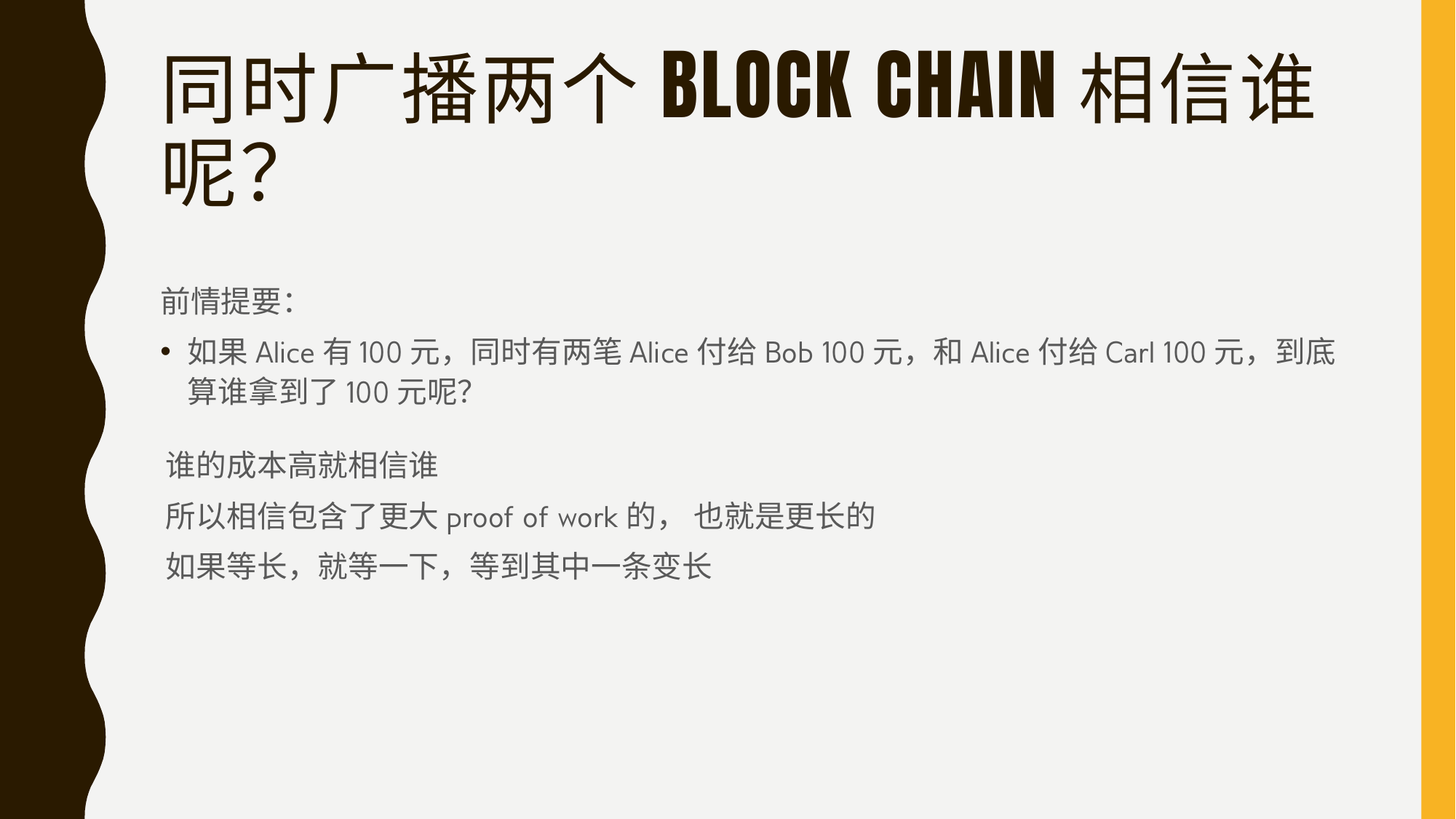

# 同时广播两个block chain相信谁呢？
前情提要：
如果Alice有100元，同时有两笔Alice付给Bob 100元，和Alice付给Carl 100元，到底算谁拿到了100元呢？

谁的成本高就相信谁
所以相信包含了更大proof of work的， 也就是更长的
如果等长，就等一下，等到其中一条变长